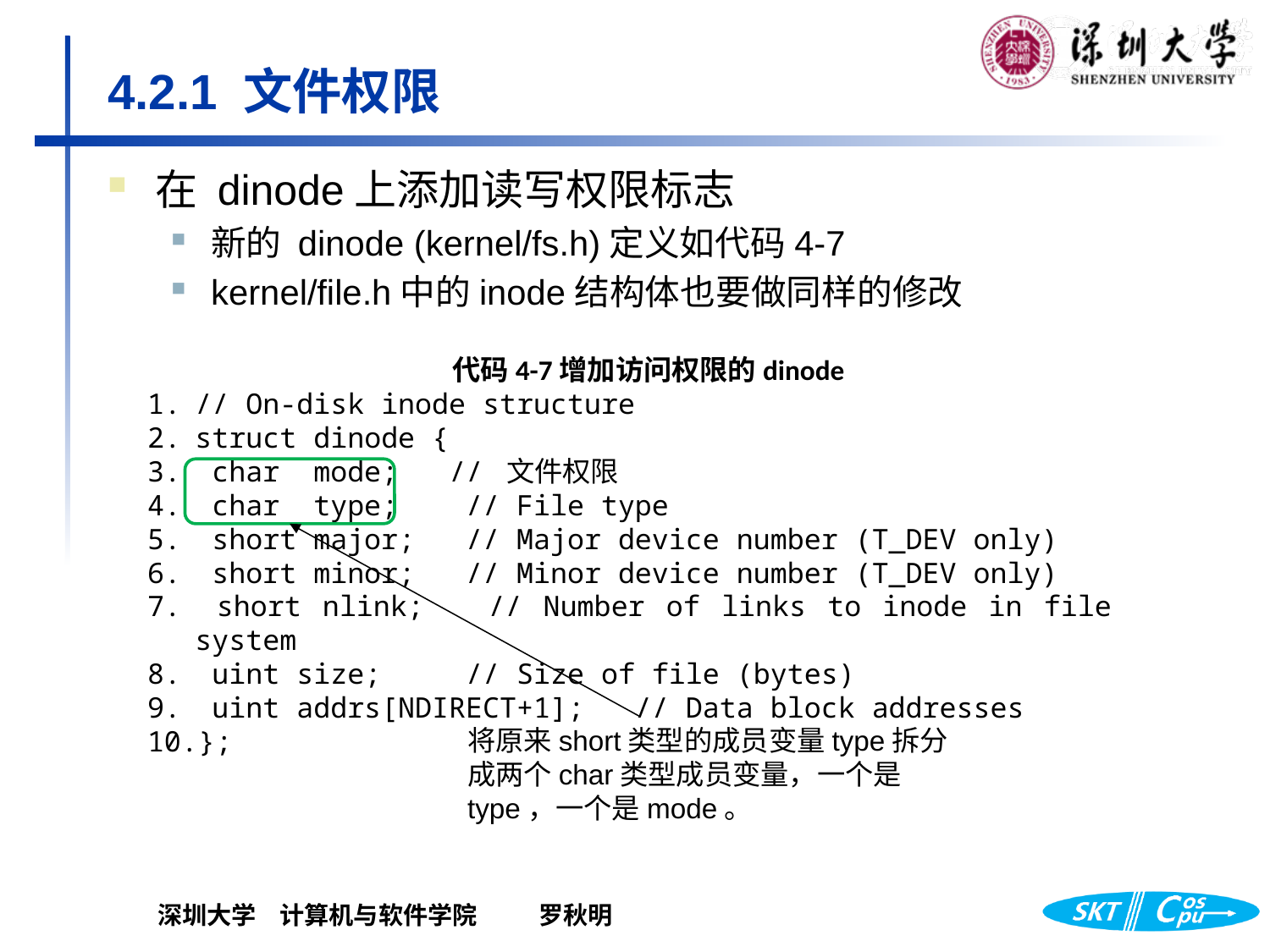

# 4.2.1 文件权限
在 dinode上添加读写权限标志
新的 dinode (kernel/fs.h)定义如代码4-7
kernel/file.h中的inode结构体也要做同样的修改

代码4-7增加访问权限的dinode
// On-disk inode structure
struct dinode {
 char  mode;  	// 文件权限
 char  type;    // File type
 short major;   // Major device number (T_DEV only)
 short minor;   // Minor device number (T_DEV only)
 short nlink;   // Number of links to inode in file system
 uint size;     // Size of file (bytes)
 uint addrs[NDIRECT+1];   // Data block addresses
};

将原来short类型的成员变量type拆分成两个char类型成员变量，一个是type，一个是mode。